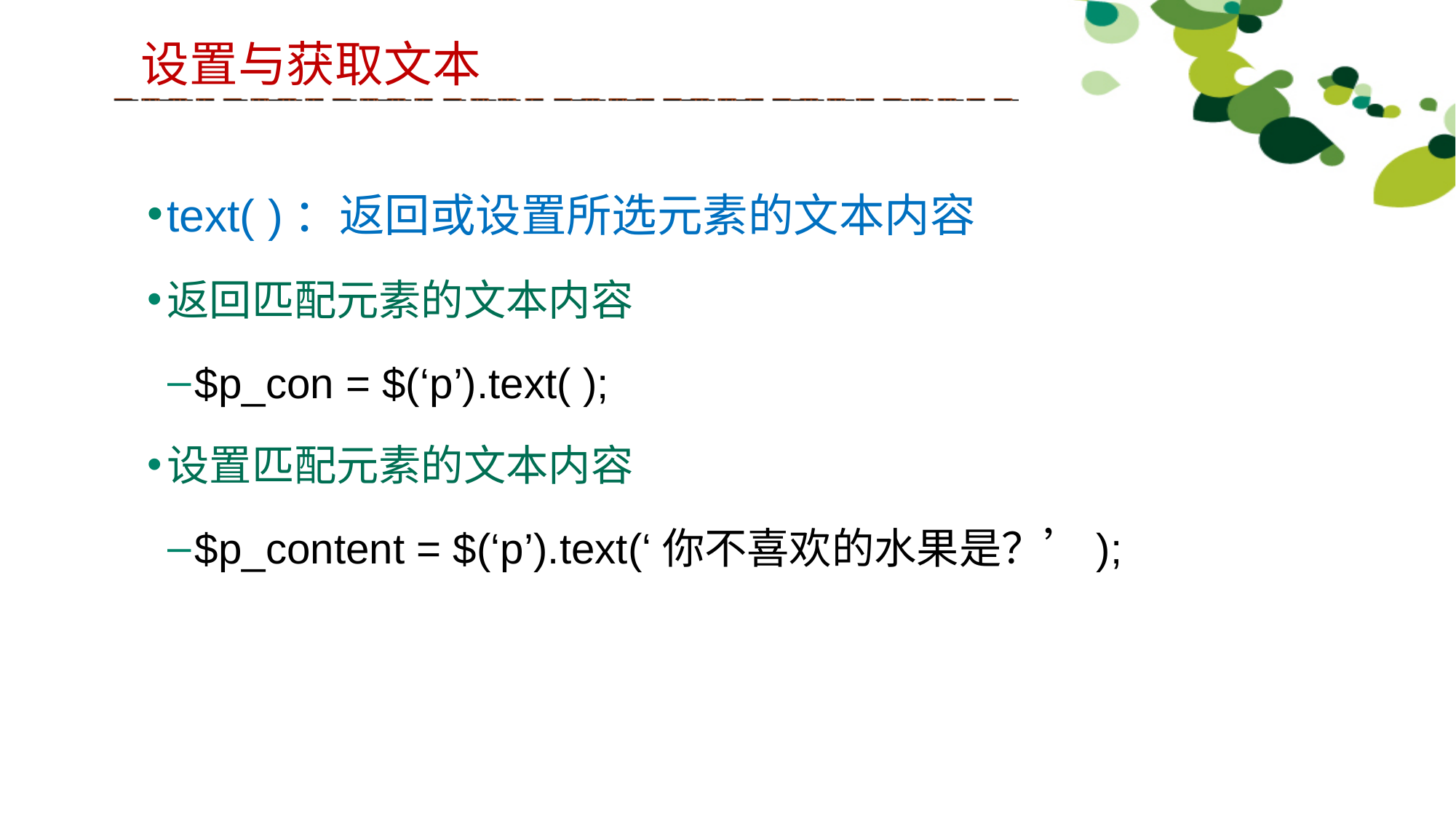

设置与获取文本
text( )：返回或设置所选元素的文本内容
返回匹配元素的文本内容
$p_con = $(‘p’).text( );
设置匹配元素的文本内容
$p_content = $(‘p’).text(‘你不喜欢的水果是？’);